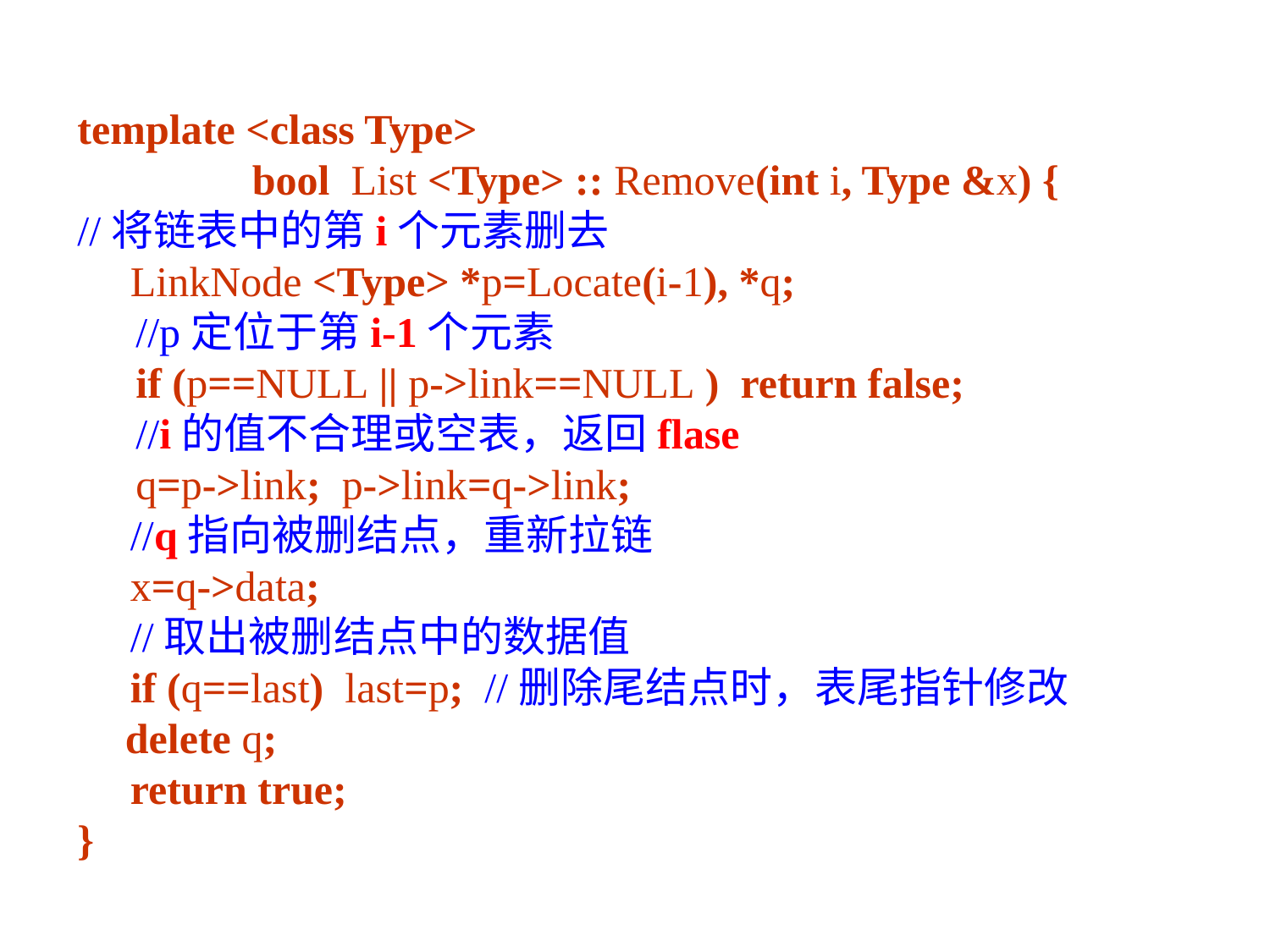

template <class Type>
		bool  List <Type> :: Remove(int i, Type &x) {
//将链表中的第i个元素删去
     LinkNode <Type> *p=Locate(i-1), *q;
	 //p定位于第i-1个元素
	 if (p==NULL || p->link==NULL )  return false;
	 //i的值不合理或空表，返回flase
	 q=p->link;  p->link=q->link;
     //q指向被删结点，重新拉链
     x=q->data;
     //取出被删结点中的数据值
     if (q==last)  last=p;  //删除尾结点时，表尾指针修改
	delete q;
     return true;
}
167